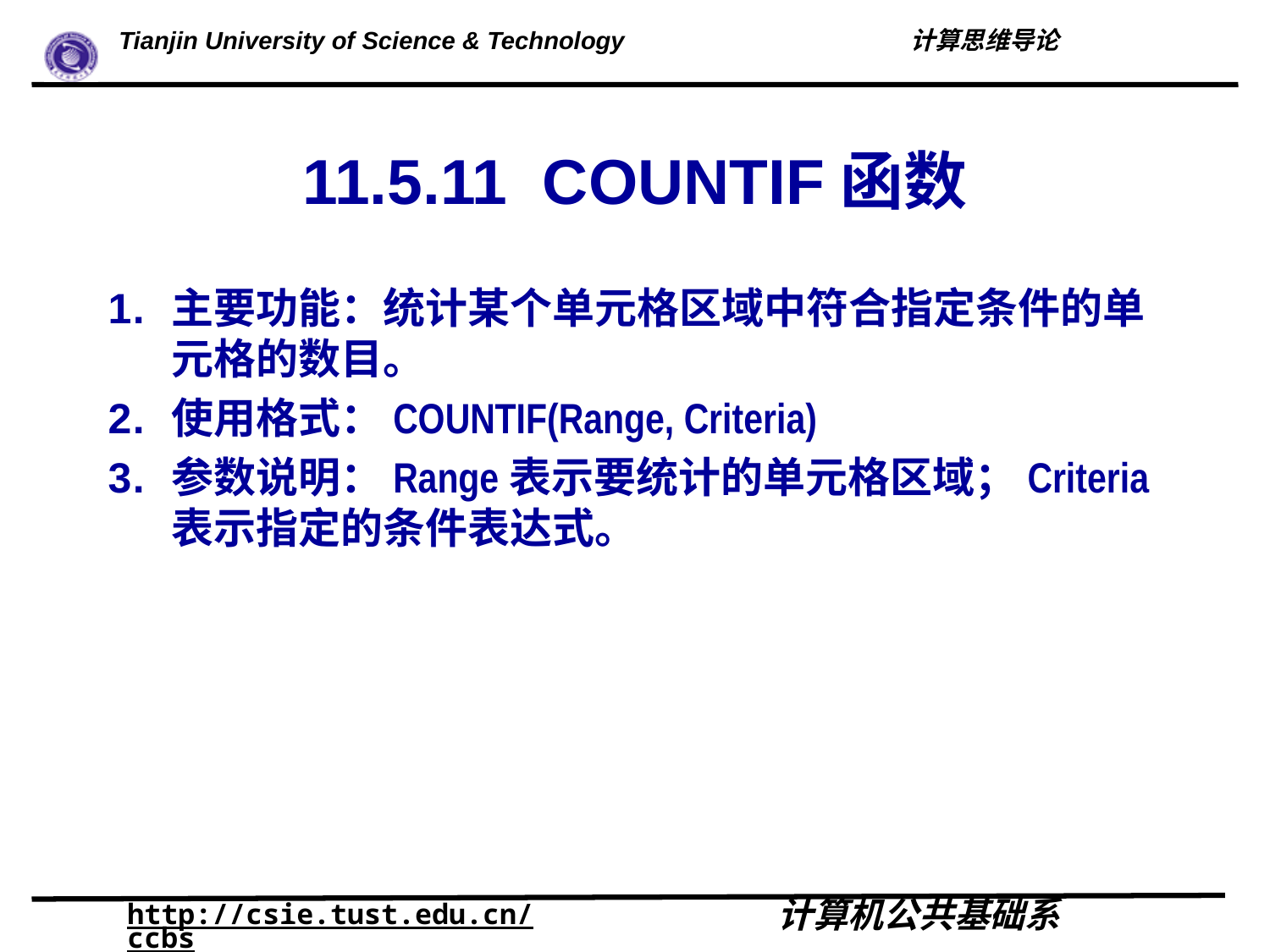

# 11.5.11  COUNTIF函数
主要功能：统计某个单元格区域中符合指定条件的单元格的数目。
使用格式：COUNTIF(Range, Criteria)
参数说明：Range表示要统计的单元格区域；Criteria表示指定的条件表达式。